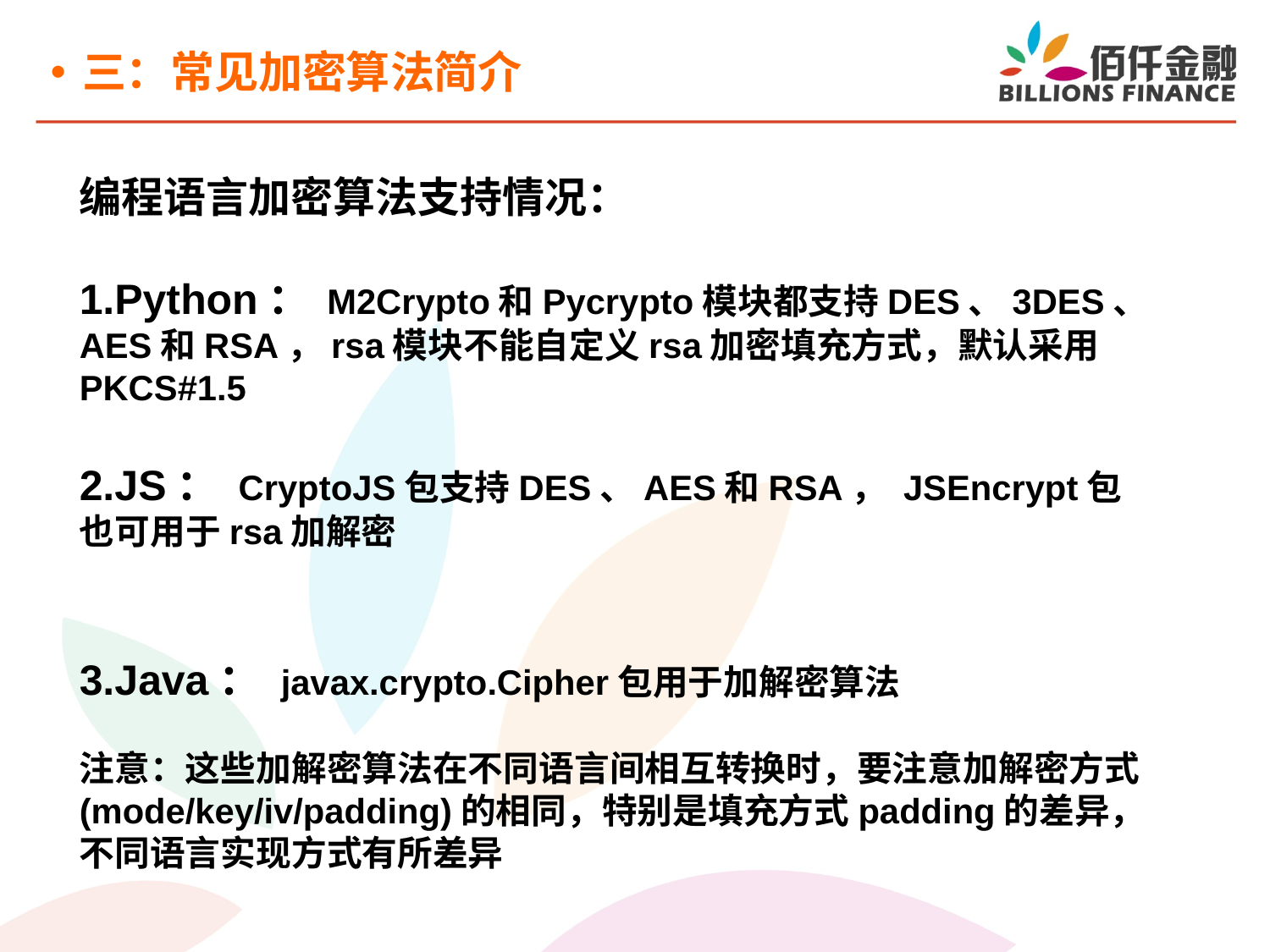

三：常见加密算法简介
编程语言加密算法支持情况：

1.Python： M2Crypto和Pycrypto模块都支持DES、3DES、AES和RSA，rsa模块不能自定义rsa加密填充方式，默认采用PKCS#1.5

2.JS： CryptoJS包支持DES、AES和RSA， JSEncrypt包也可用于rsa加解密

3.Java： javax.crypto.Cipher包用于加解密算法

注意：这些加解密算法在不同语言间相互转换时，要注意加解密方式(mode/key/iv/padding)的相同，特别是填充方式padding的差异，不同语言实现方式有所差异